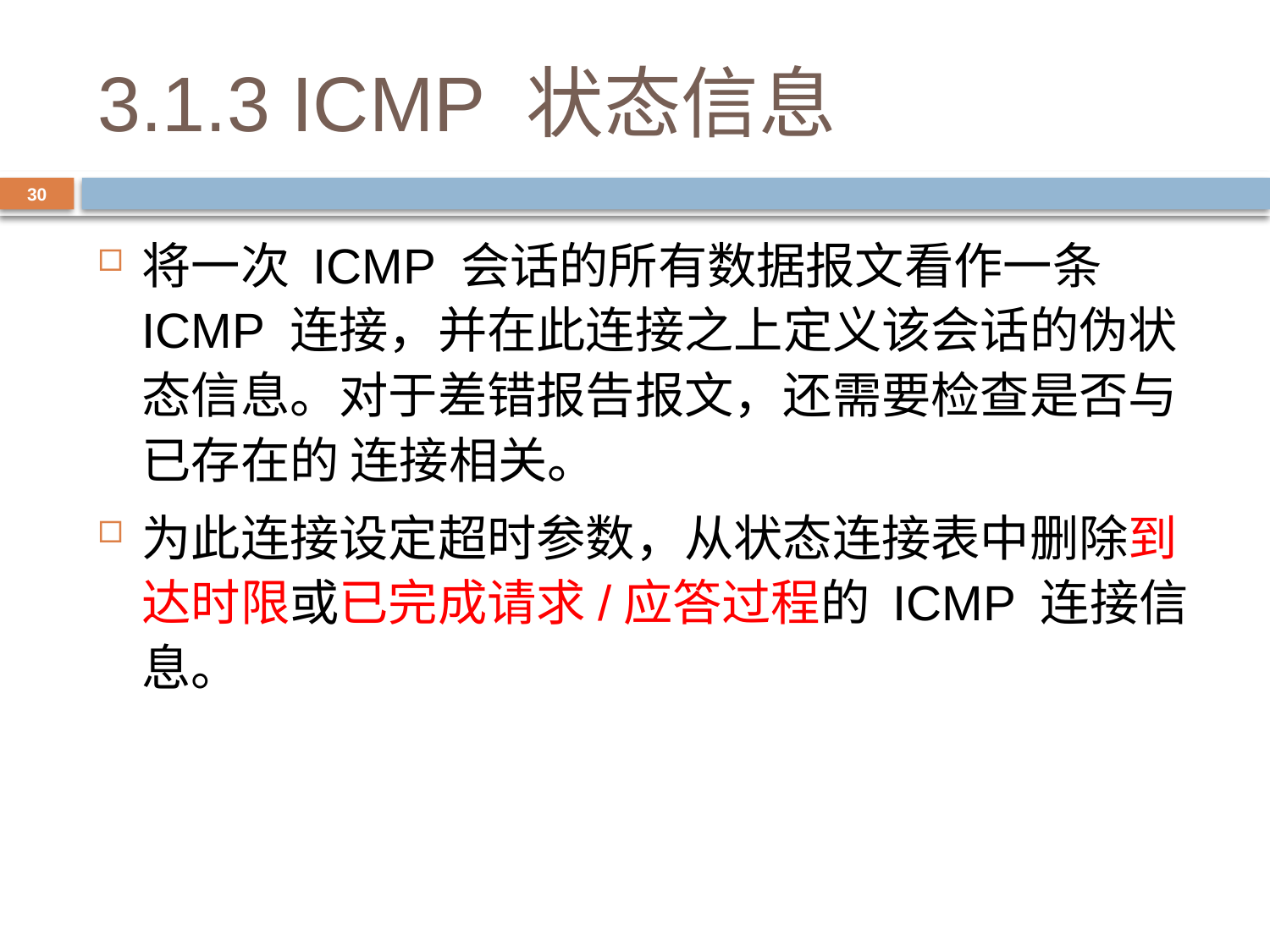

# 3.1.3 ICMP 状态信息
30
将一次 ICMP 会话的所有数据报文看作一条 ICMP 连接，并在此连接之上定义该会话的伪状态信息。对于差错报告报文，还需要检查是否与已存在的 连接相关。
为此连接设定超时参数，从状态连接表中删除到达时限或已完成请求/应答过程的 ICMP 连接信息。